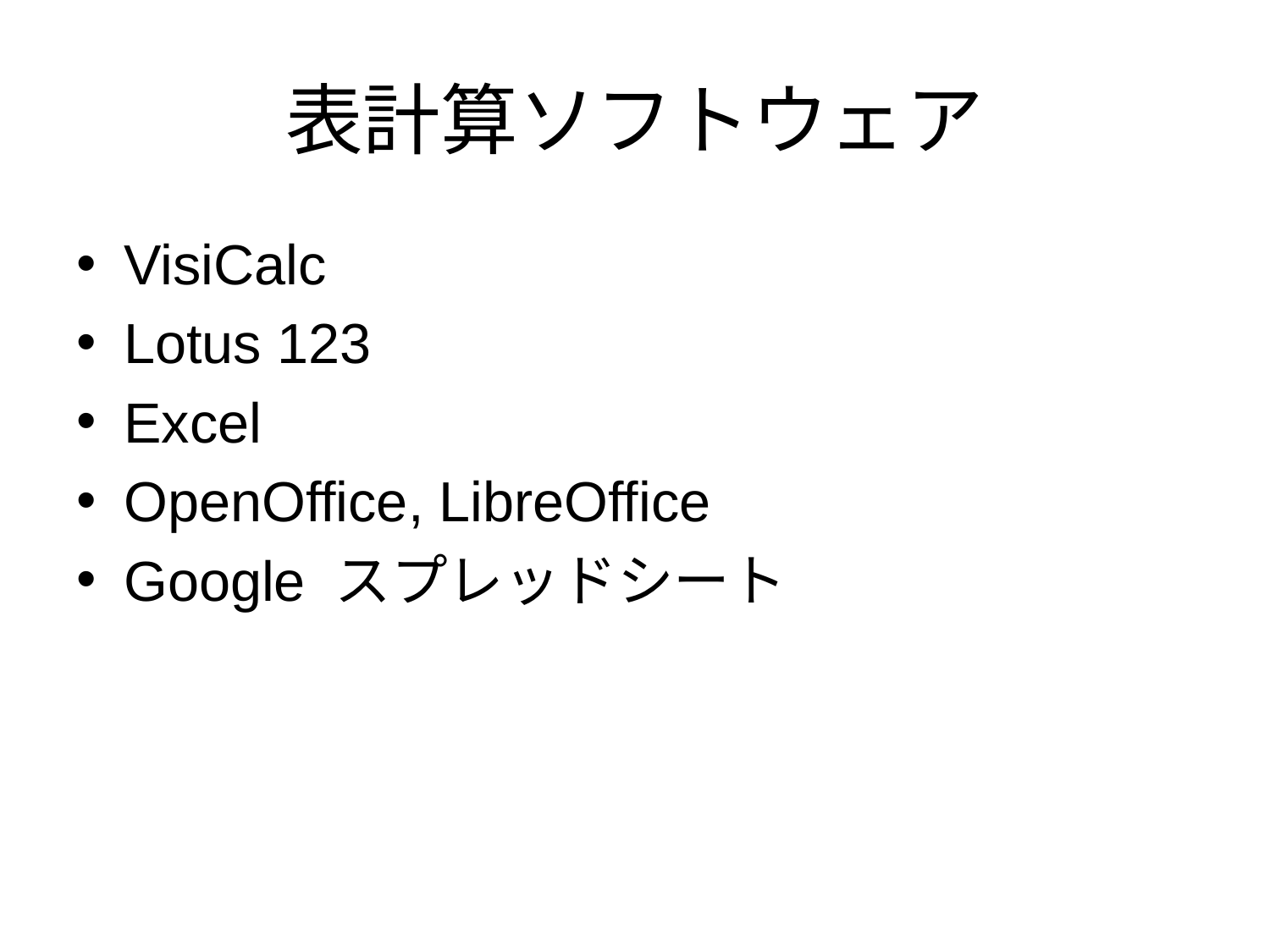

# 表計算ソフトウェア
VisiCalc
Lotus 123
Excel
OpenOffice, LibreOffice
Google スプレッドシート